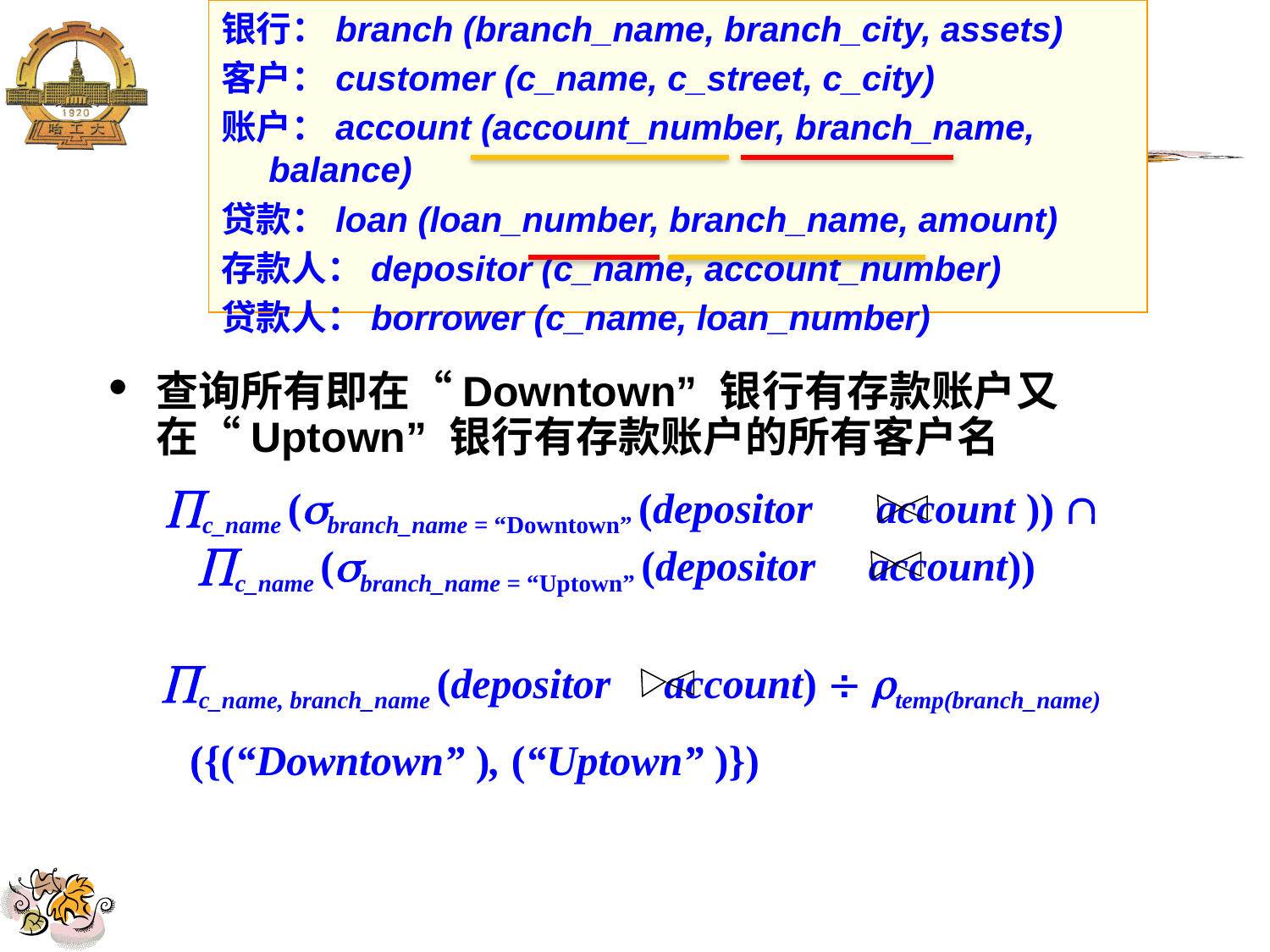

银行：branch (branch_name, branch_city, assets)
客户：customer (c_name, c_street, c_city)
账户：account (account_number, branch_name, balance)
贷款：loan (loan_number, branch_name, amount)
存款人：depositor (c_name, account_number)
贷款人：borrower (c_name, loan_number)
查询所有即在“Downtown” 银行有存款账户又在“Uptown” 银行有存款账户的所有客户名
∏c_name (σbranch_name = “Downtown” (depositor      account )) ∩ ∏c_name (σbranch_name = “Uptown” (depositor     account))

 ∏c_name, branch_name (depositor     account) ÷ ρtemp(branch_name) ({(“Downtown” ), (“Uptown” )})